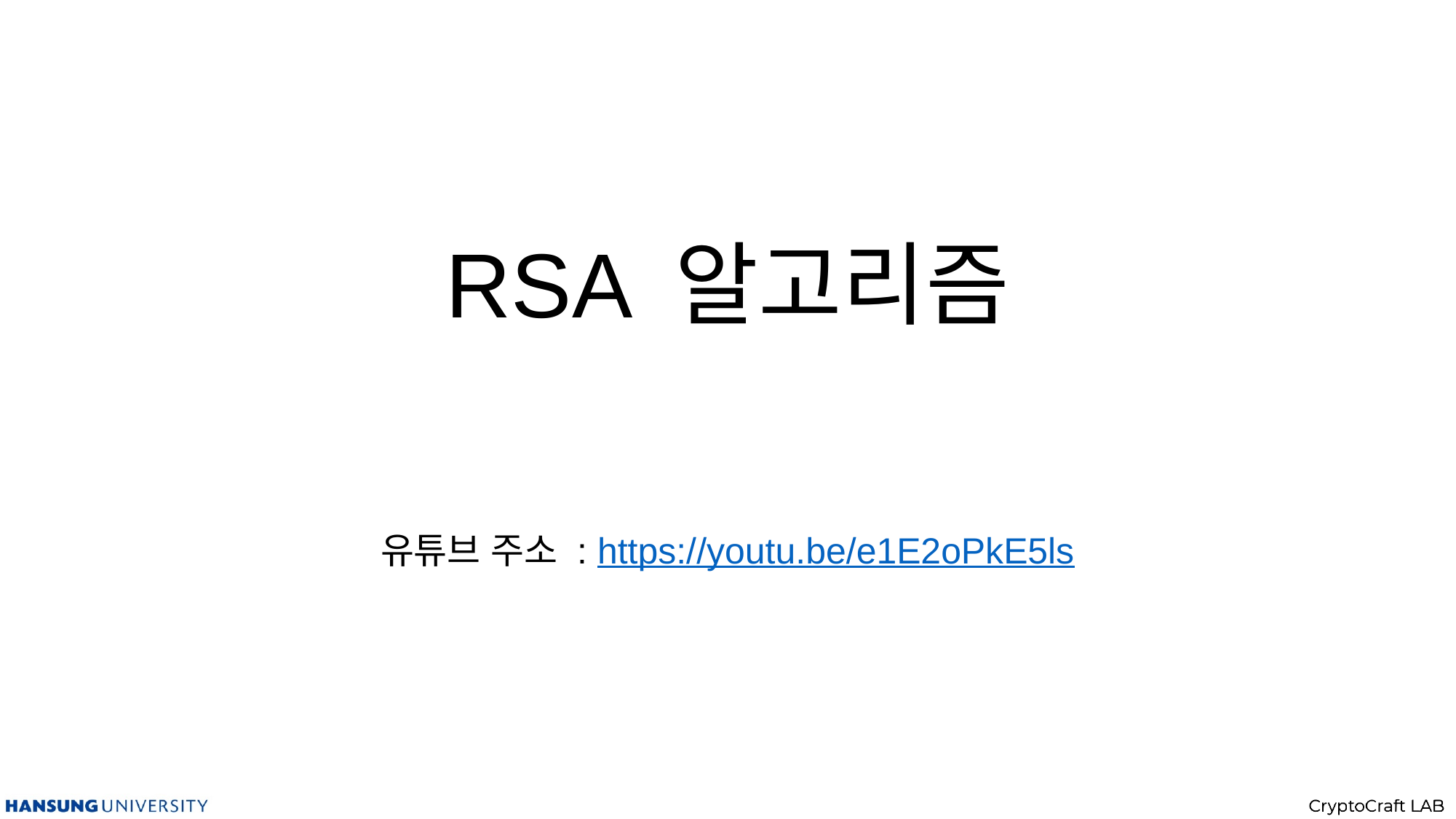

# RSA 알고리즘
유튜브 주소 : https://youtu.be/e1E2oPkE5ls